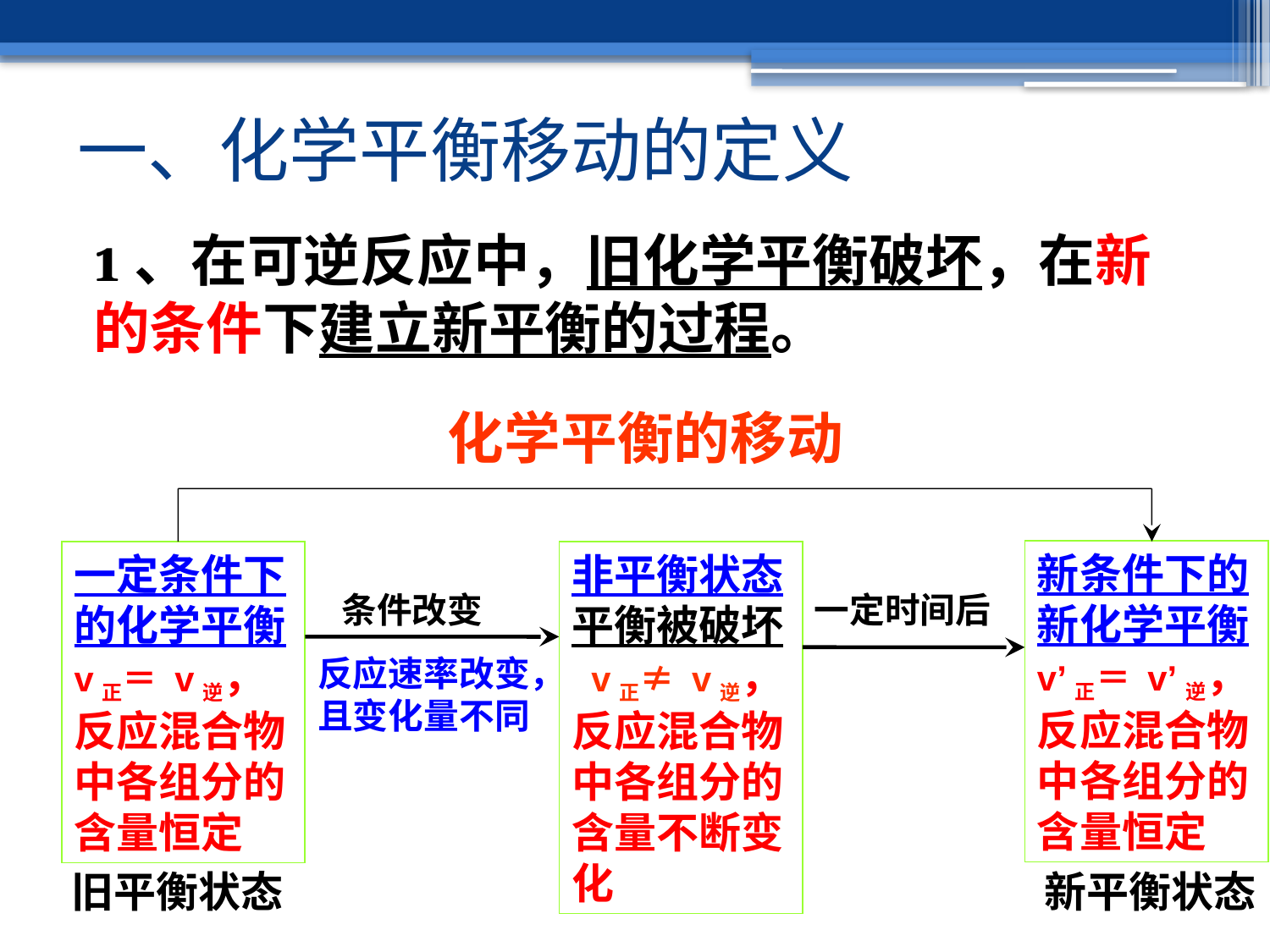

# 一、化学平衡移动的定义
1、在可逆反应中，旧化学平衡破坏，在新的条件下建立新平衡的过程。
化学平衡的移动

新条件下的新化学平衡v’正＝ v’逆，反应混合物中各组分的含量恒定
一定条件下的化学平衡v正＝ v逆，反应混合物中各组分的含量恒定
非平衡状态平衡被破坏  v正≠ v逆，反应混合物中各组分的含量不断变化
一定时间后
条件改变

反应速率改变，且变化量不同

旧平衡状态
新平衡状态